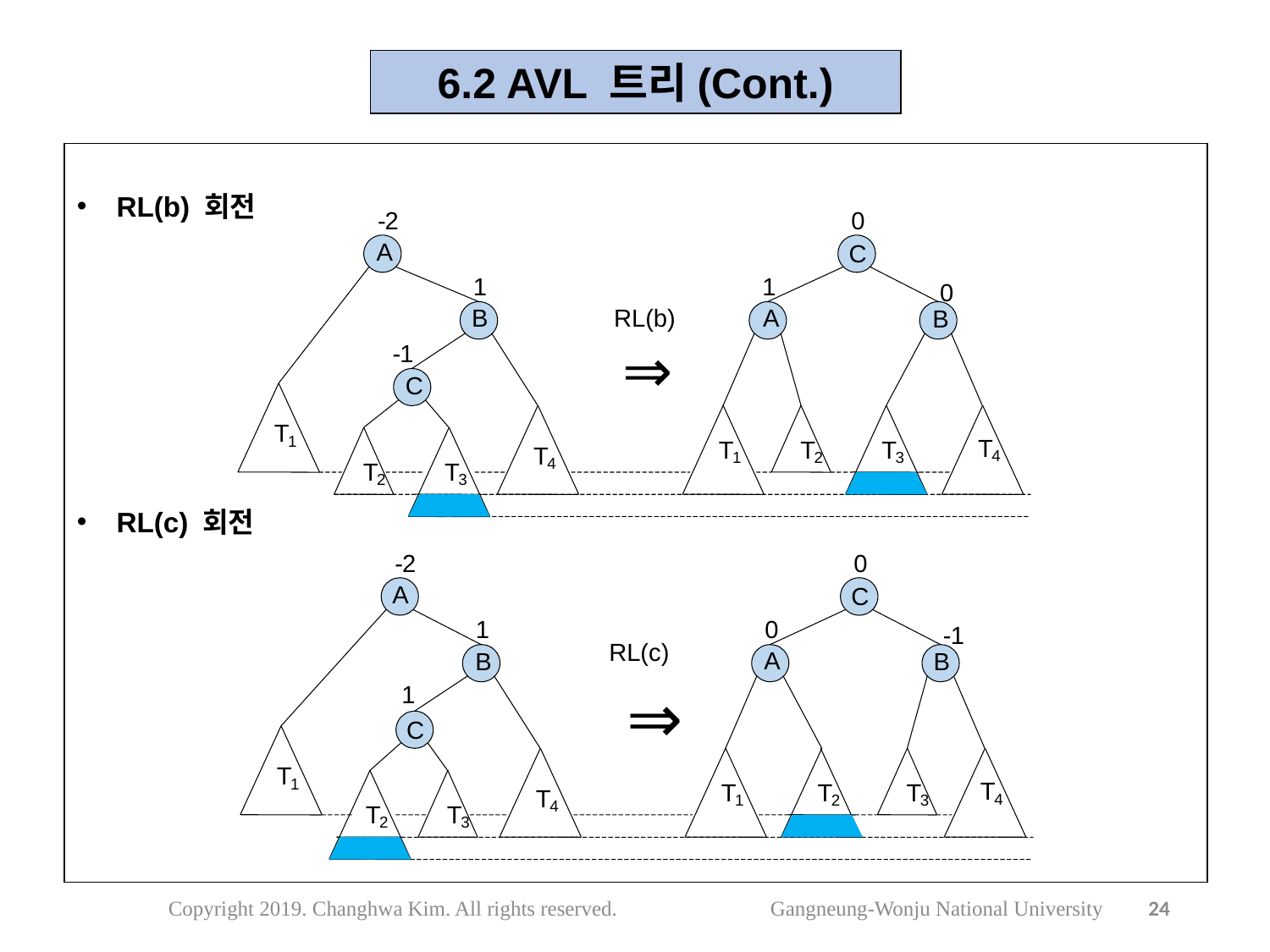

6.2 AVL 트리(Cont.)

RL(b) 회전

RL(c) 회전

-
2
0

A
C

1
1
0

B
RL(b)
A
B

⇒

-
1

C

T
2

T
3

T

T
2

T
3

1
T

T
T
4
1
4

-
2
0

A
C

1
0
-
1

RL(c)

A
B
B

⇒

1

C

T
2

T
3

T

T
2

T
3

1
T

T
T
4
1
4

Copyright 2019. Changhwa Kim. All rights reserved.                             Gangneung-Wonju National University
24
24